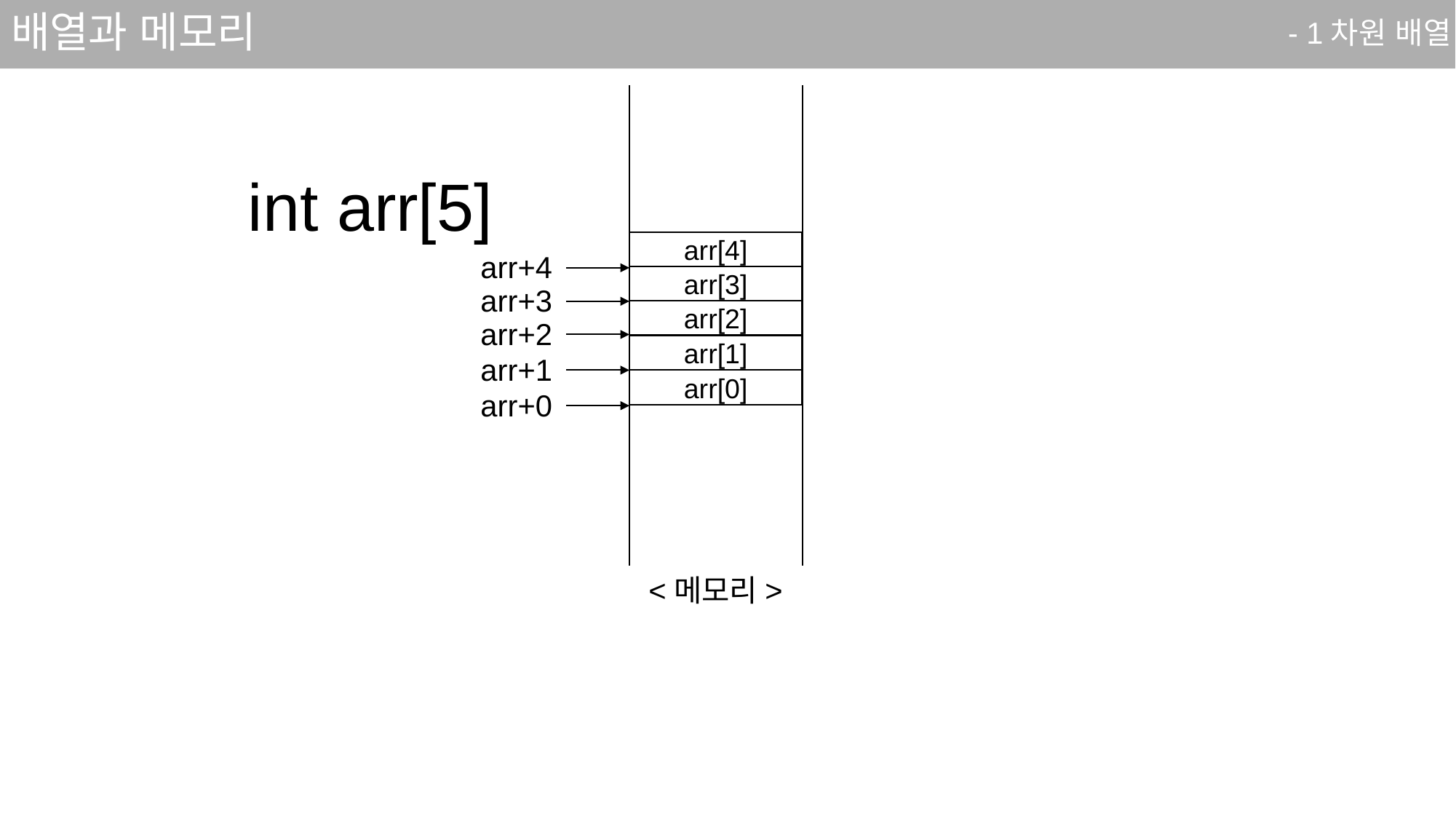

# 배열과 메모리
- 1차원 배열
int arr[5]
arr[4]
arr+4
arr[3]
arr+3
arr[2]
arr+2
arr[1]
arr+1
arr[0]
arr+0
<메모리>